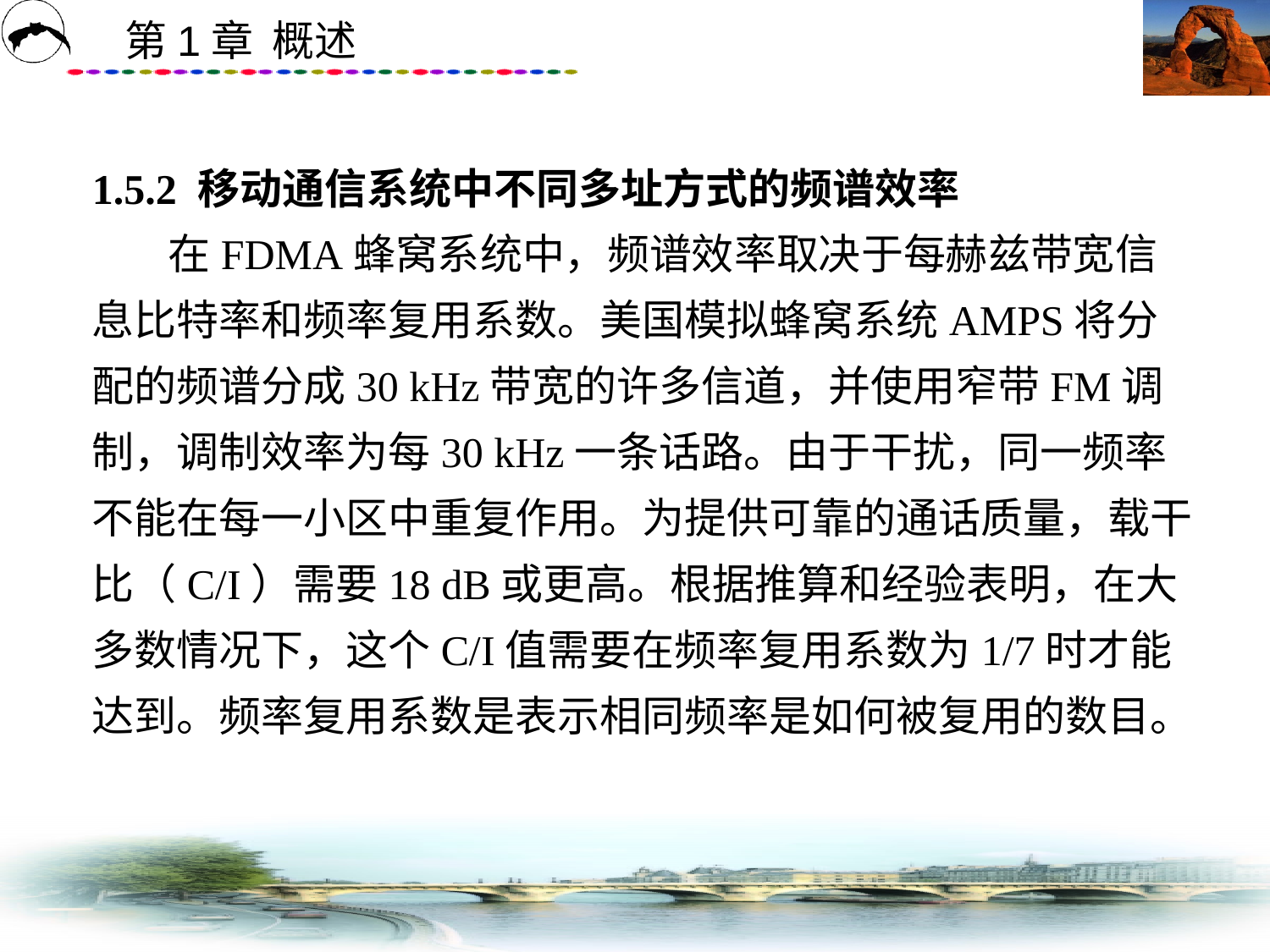

# 1.5.2 移动通信系统中不同多址方式的频谱效率 在FDMA蜂窝系统中，频谱效率取决于每赫兹带宽信息比特率和频率复用系数。美国模拟蜂窝系统AMPS将分配的频谱分成30 kHz带宽的许多信道，并使用窄带FM调制，调制效率为每30 kHz一条话路。由于干扰，同一频率不能在每一小区中重复作用。为提供可靠的通话质量，载干比（C/I）需要18 dB或更高。根据推算和经验表明，在大多数情况下，这个C/I值需要在频率复用系数为1/7时才能达到。频率复用系数是表示相同频率是如何被复用的数目。